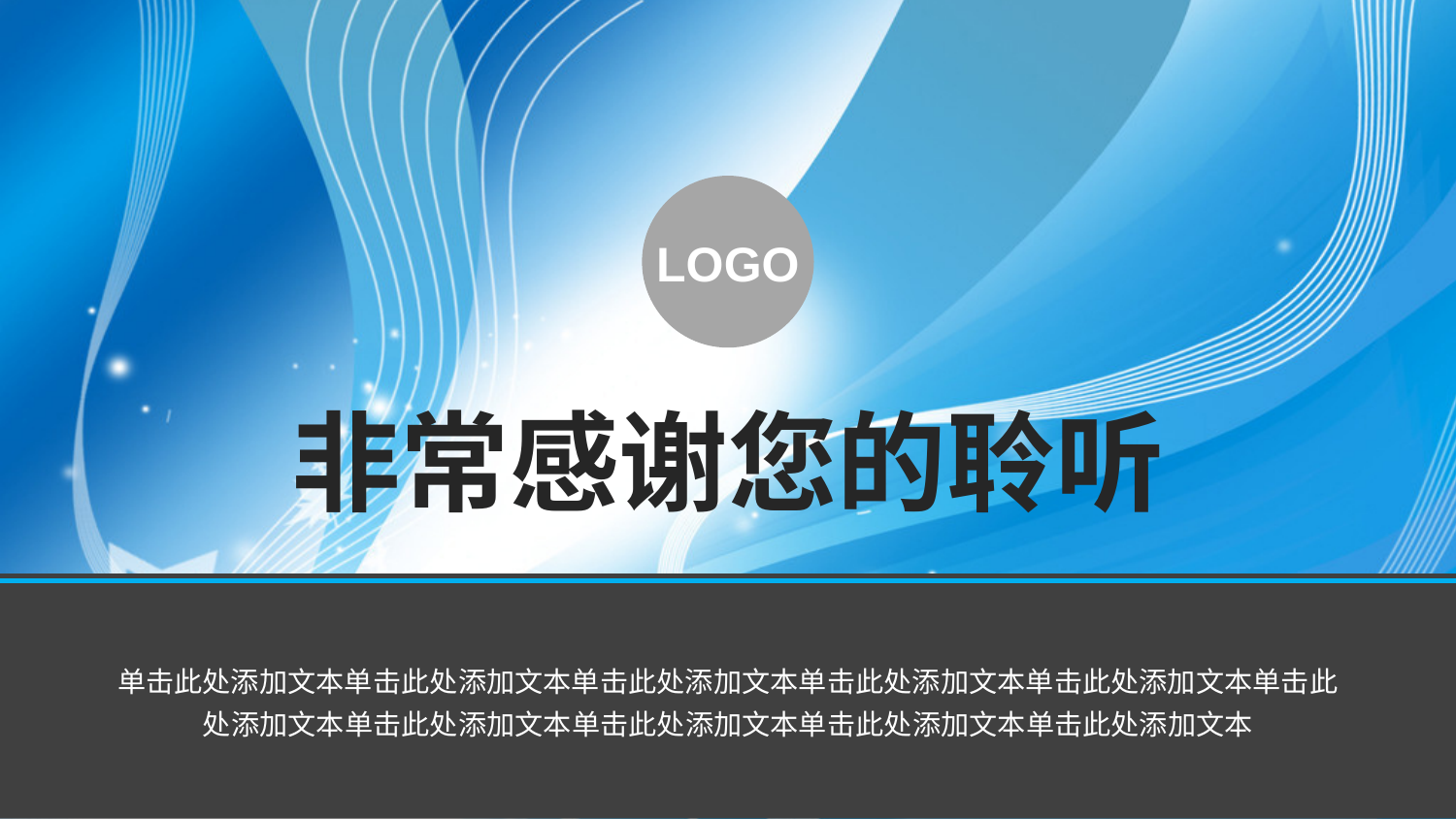

LOGO
# 非常感谢您的聆听
单击此处添加文本单击此处添加文本单击此处添加文本单击此处添加文本单击此处添加文本单击此处添加文本单击此处添加文本单击此处添加文本单击此处添加文本单击此处添加文本